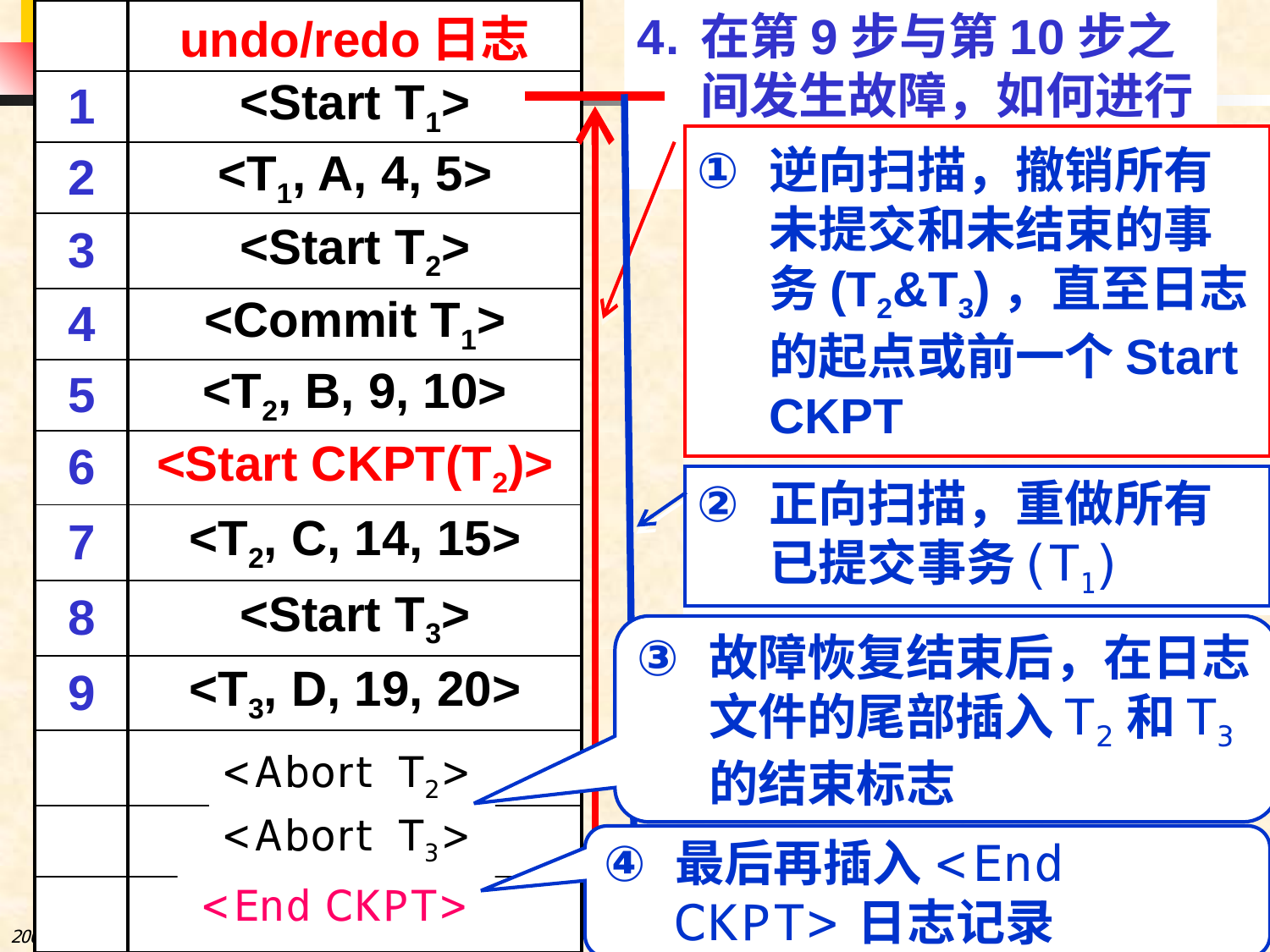

|  | undo/redo日志 |
| --- | --- |
| 1 | <Start T1> |
| 2 | <T1, A, 4, 5> |
| 3 | <Start T2> |
| 4 | <Commit T1> |
| 5 | <T2, B, 9, 10> |
| 6 | <Start CKPT(T2)> |
| 7 | <T2, C, 14, 15> |
| 8 | <Start T3> |
| 9 | <T3, D, 19, 20> |
|  | 发生故障 |
|  |  |
|  |  |
在第9步与第10步之间发生故障，如何进行数据库的故障恢复？
逆向扫描，撤销所有未提交和未结束的事务(T2&T3)，直至日志的起点或前一个Start CKPT
正向扫描，重做所有已提交事务(T1)
故障恢复结束后，在日志文件的尾部插入T2和T3的结束标志
<Abort  T2>
<Abort  T3>
最后再插入<End CKPT>日志记录
<End CKPT>
240